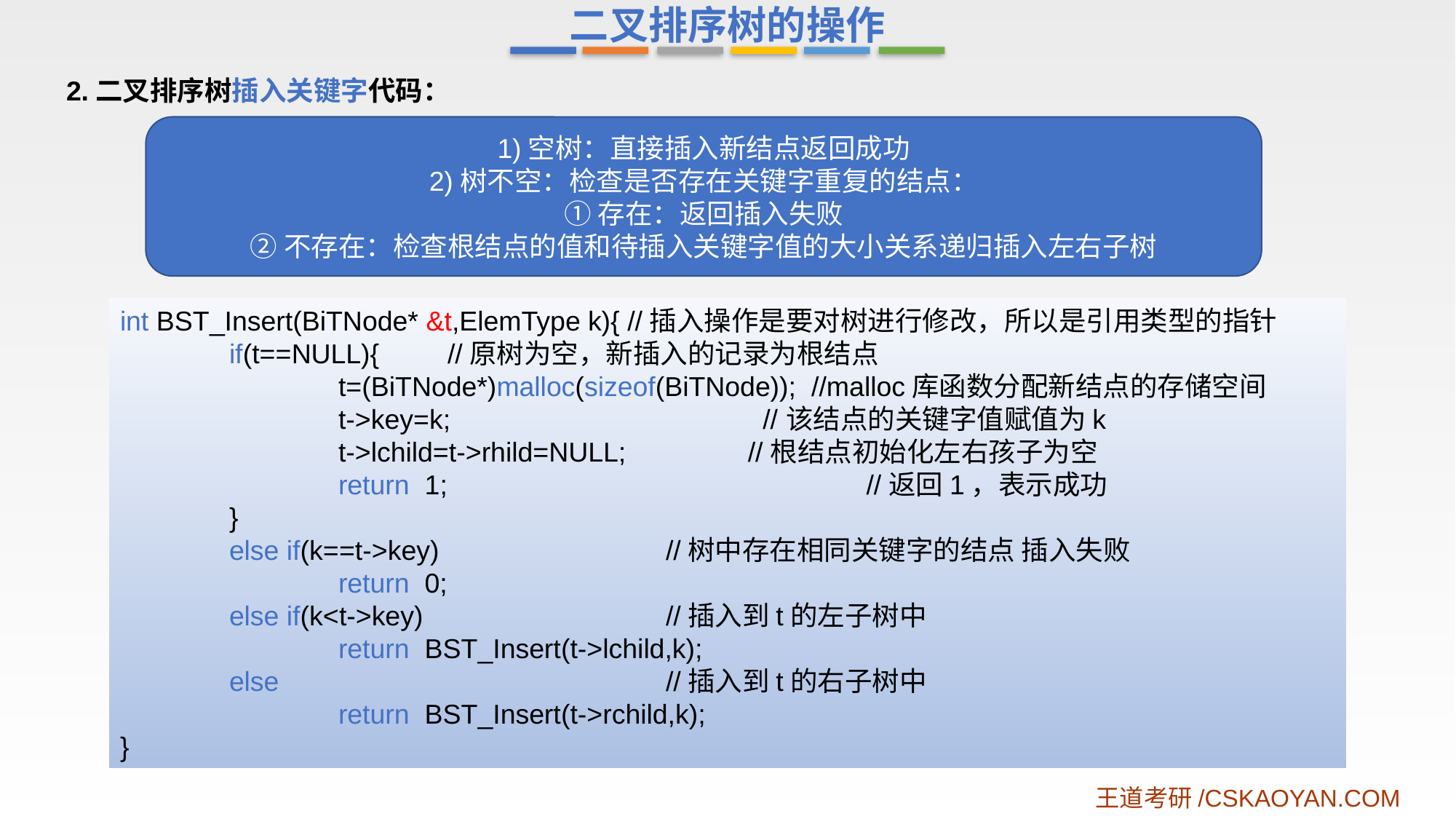

二叉排序树的操作

2.二叉排序树插入关键字代码：
1)空树：直接插入新结点返回成功
2)树不空：检查是否存在关键字重复的结点：
①存在：返回插入失败
②不存在：检查根结点的值和待插入关键字值的大小关系递归插入左右子树
int BST_Insert(BiTNode* &t,ElemType k){ //插入操作是要对树进行修改，所以是引用类型的指针
	if(t==NULL){	//原树为空，新插入的记录为根结点
		t=(BiTNode*)malloc(sizeof(BiTNode));  //malloc库函数分配新结点的存储空间
		t->key=k;                                         //该结点的关键字值赋值为k
		t->lchild=t->rhild=NULL;                //根结点初始化左右孩子为空
		return  1;			            //返回1，表示成功
	}
	else if(k==t->key)			//树中存在相同关键字的结点 插入失败
		return  0;
	else if(k<t->key)			//插入到t的左子树中
		return  BST_Insert(t->lchild,k);
	else				//插入到t的右子树中
		return  BST_Insert(t->rchild,k);
}
王道考研/CSKAOYAN.COM